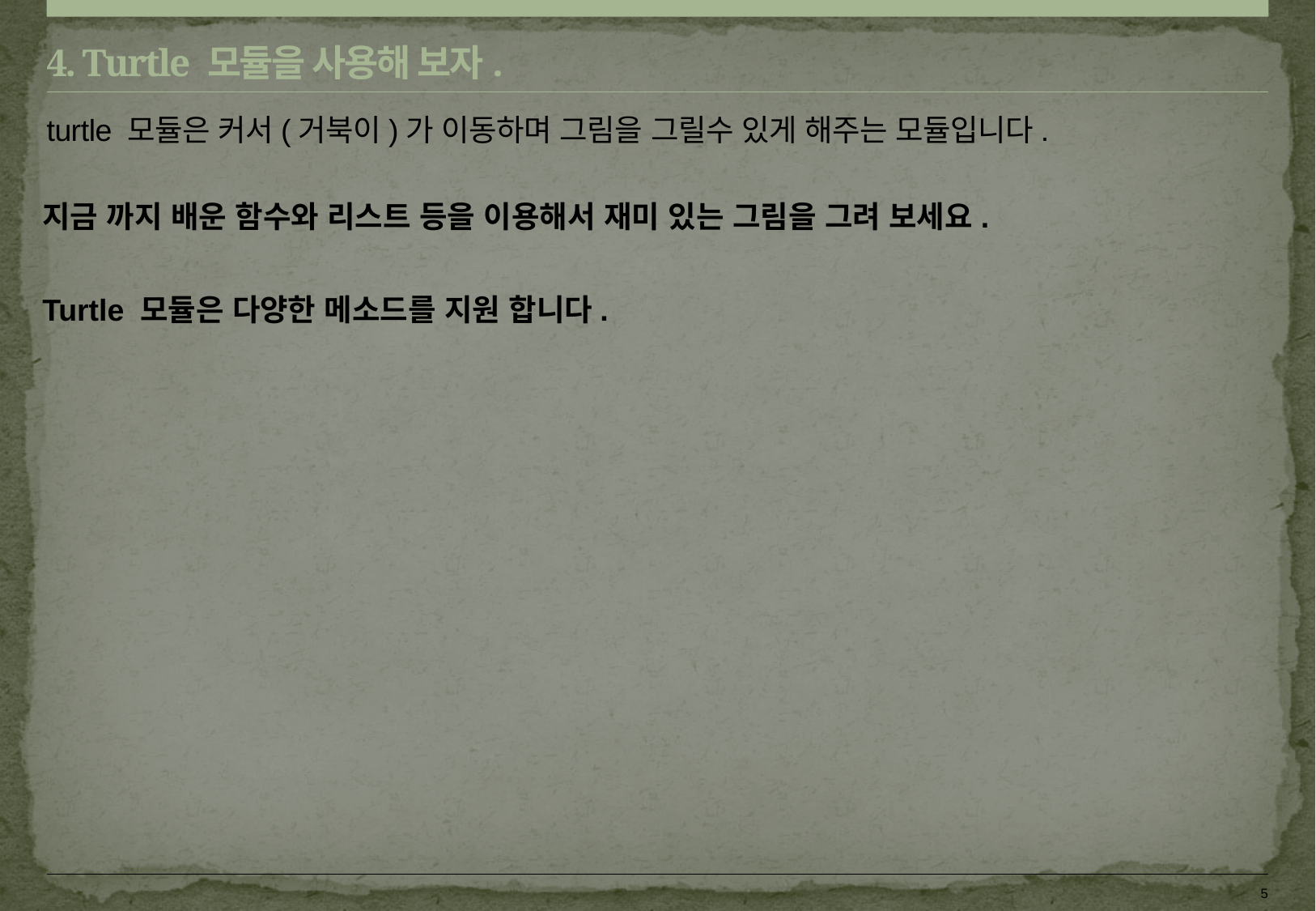

# 4. Turtle 모듈을 사용해 보자.
turtle 모듈은 커서(거북이)가 이동하며 그림을 그릴수 있게 해주는 모듈입니다.

지금 까지 배운 함수와 리스트 등을 이용해서 재미 있는 그림을 그려 보세요.

Turtle 모듈은 다양한 메소드를 지원 합니다.

5